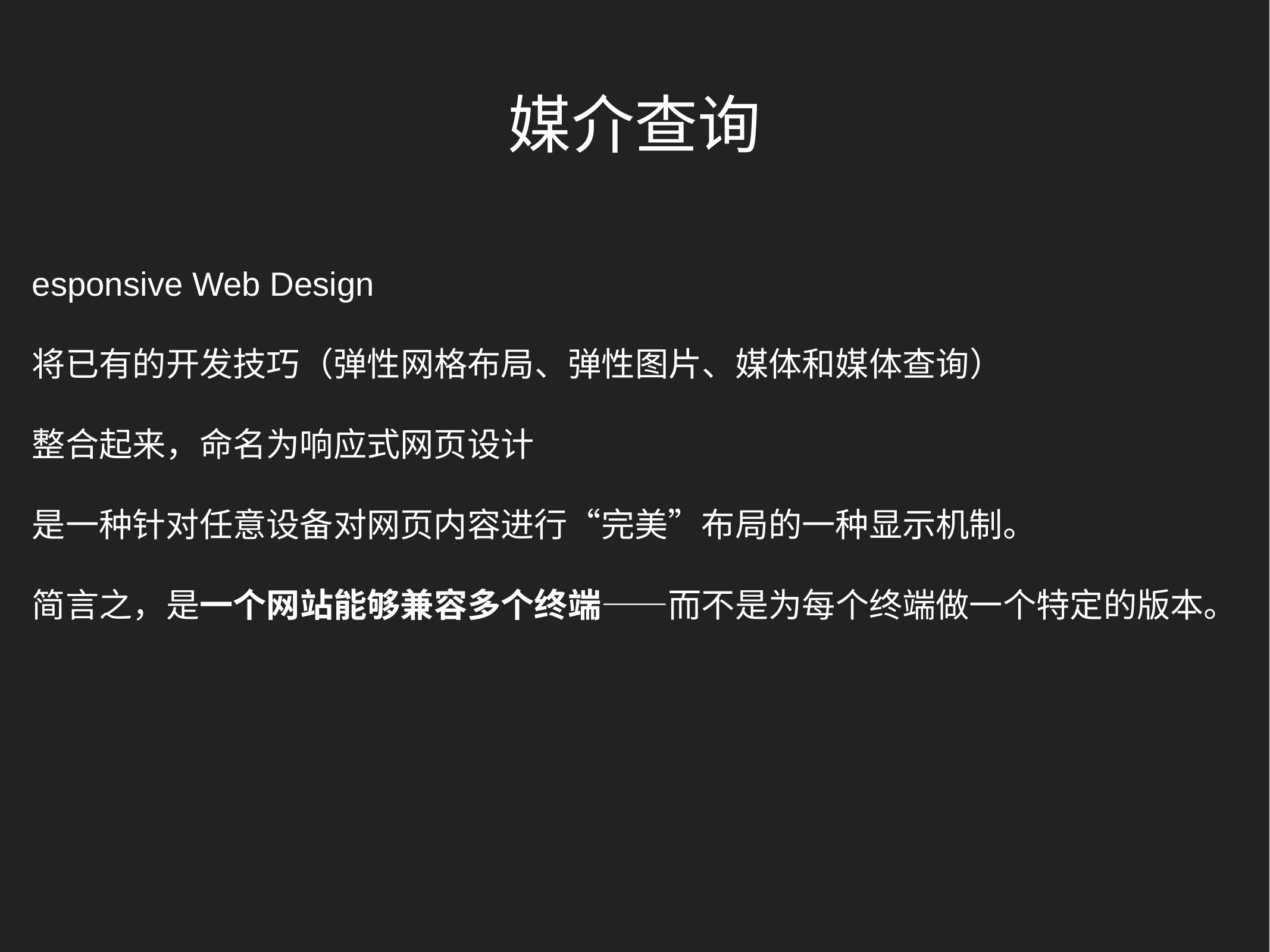

媒介查询
esponsive Web Design

将已有的开发技巧（弹性网格布局、弹性图片、媒体和媒体查询）

整合起来，命名为响应式网页设计

是一种针对任意设备对网页内容进行“完美”布局的一种显示机制。

简言之，是一个网站能够兼容多个终端——而不是为每个终端做一个特定的版本。